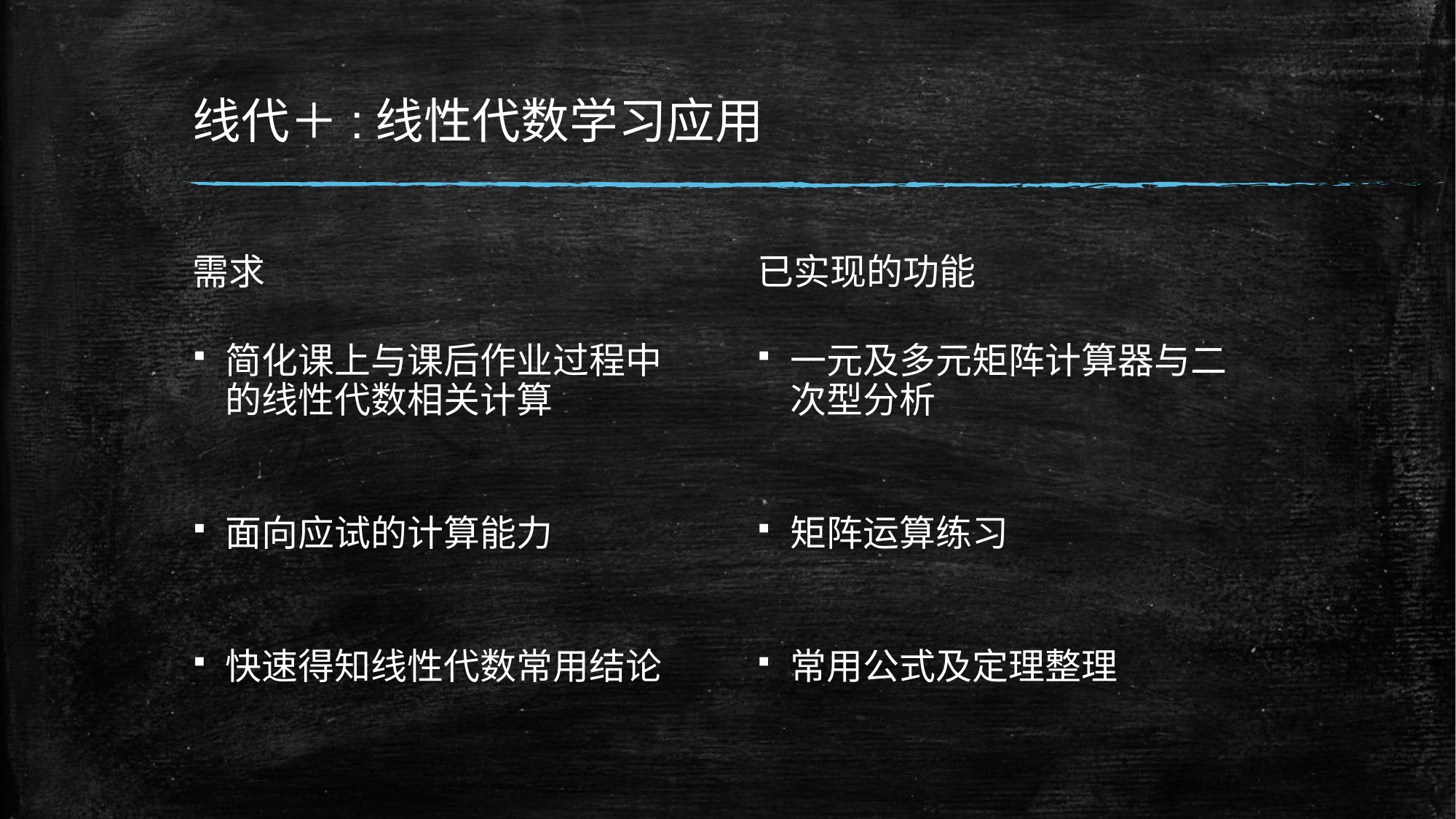

# 线代＋:线性代数学习应用
需求
已实现的功能
简化课上与课后作业过程中的线性代数相关计算

面向应试的计算能力

快速得知线性代数常用结论
一元及多元矩阵计算器与二次型分析

矩阵运算练习

常用公式及定理整理